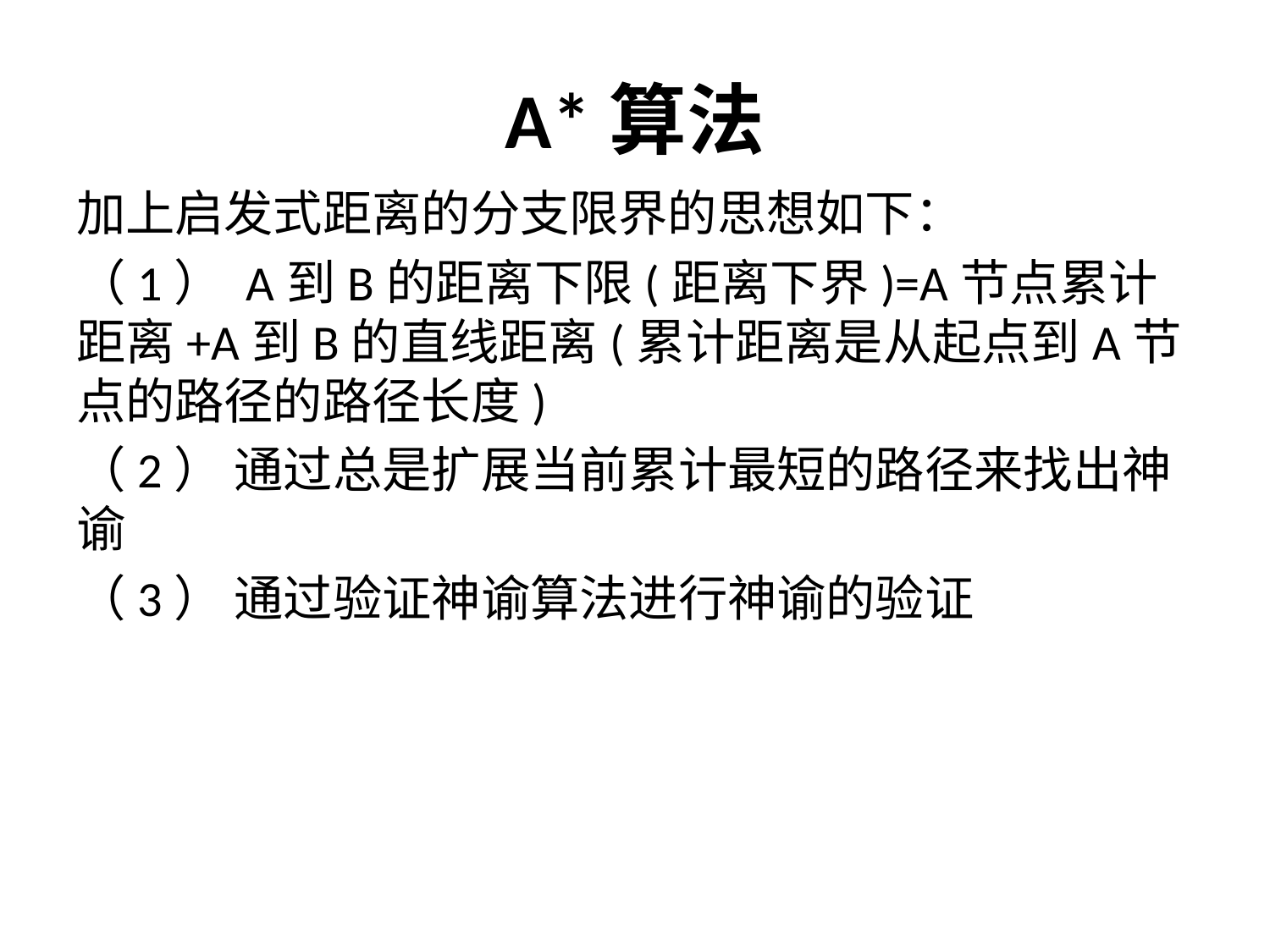

# A*算法
加上启发式距离的分支限界的思想如下：
（1） A到B的距离下限(距离下界)=A节点累计距离+A到B的直线距离(累计距离是从起点到A节点的路径的路径长度)
（2） 通过总是扩展当前累计最短的路径来找出神谕
（3） 通过验证神谕算法进行神谕的验证